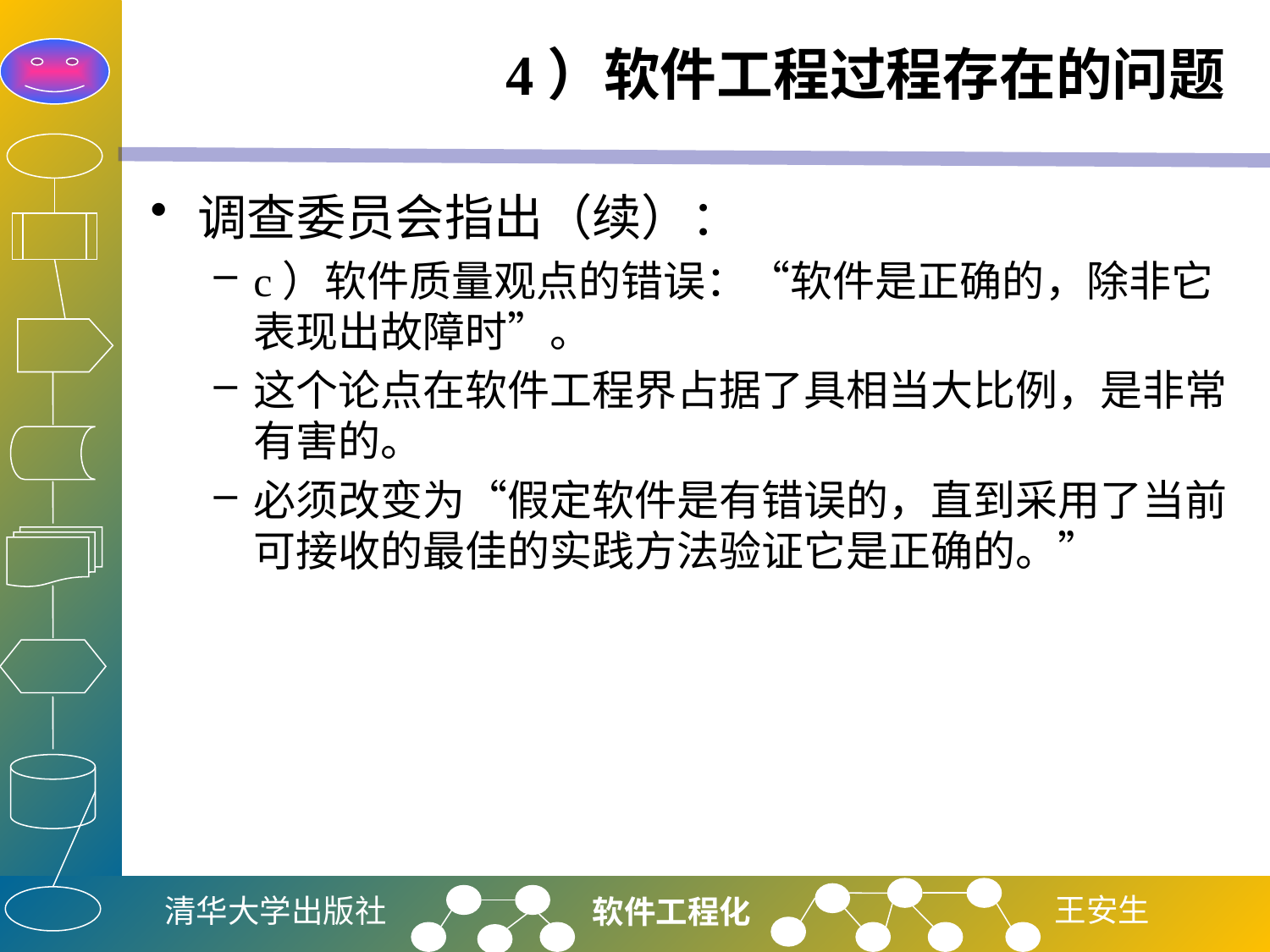

# 4）软件工程过程存在的问题
调查委员会指出（续）：
c）软件质量观点的错误：“软件是正确的，除非它表现出故障时”。
这个论点在软件工程界占据了具相当大比例，是非常有害的。
必须改变为“假定软件是有错误的，直到采用了当前可接收的最佳的实践方法验证它是正确的。”